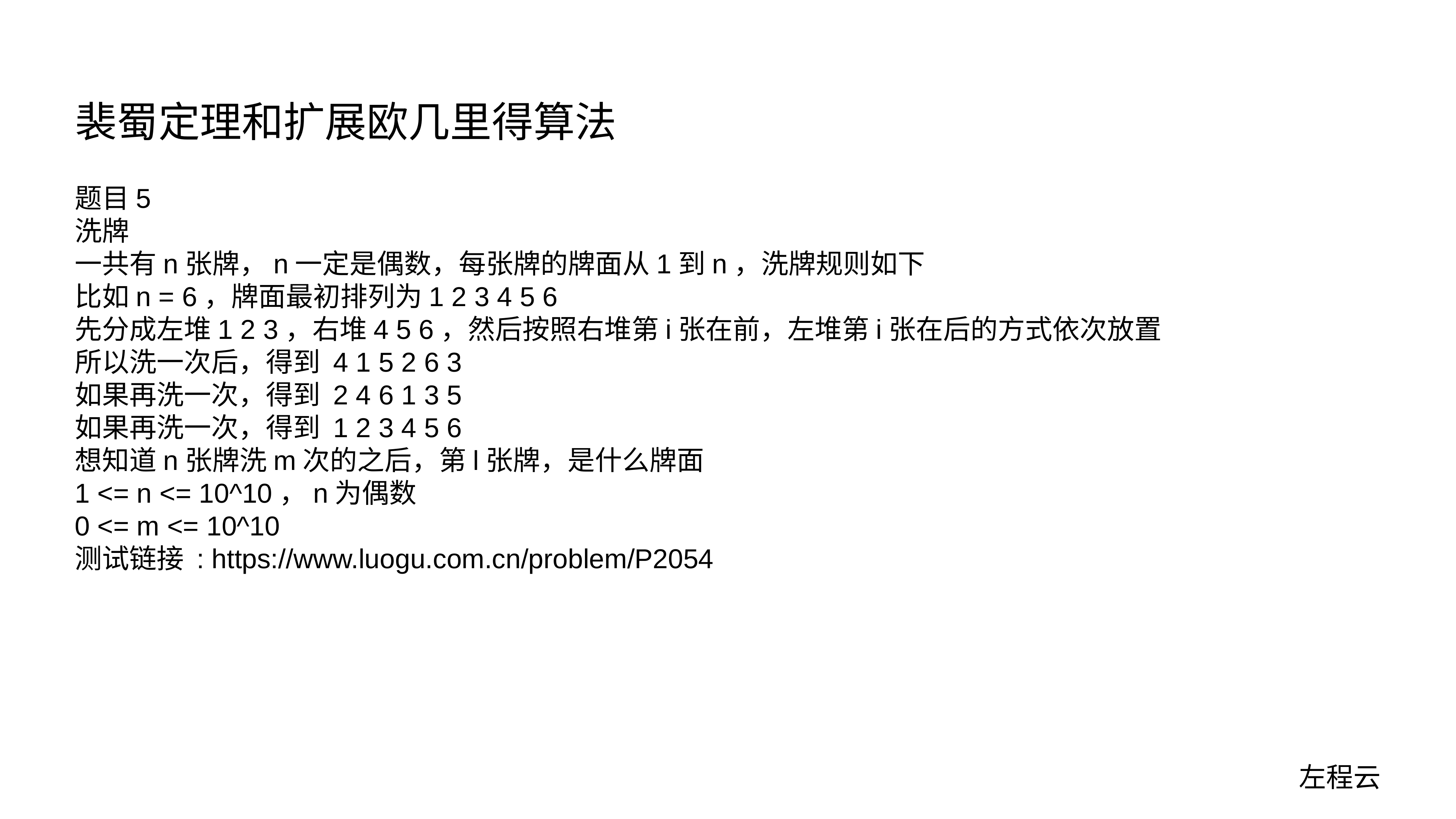

# 裴蜀定理和扩展欧几里得算法
题目5
洗牌
一共有n张牌，n一定是偶数，每张牌的牌面从1到n，洗牌规则如下
比如n = 6，牌面最初排列为1 2 3 4 5 6
先分成左堆1 2 3，右堆4 5 6，然后按照右堆第i张在前，左堆第i张在后的方式依次放置
所以洗一次后，得到 4 1 5 2 6 3
如果再洗一次，得到 2 4 6 1 3 5
如果再洗一次，得到 1 2 3 4 5 6
想知道n张牌洗m次的之后，第l张牌，是什么牌面
1 <= n <= 10^10，n为偶数
0 <= m <= 10^10
测试链接 : https://www.luogu.com.cn/problem/P2054
左程云